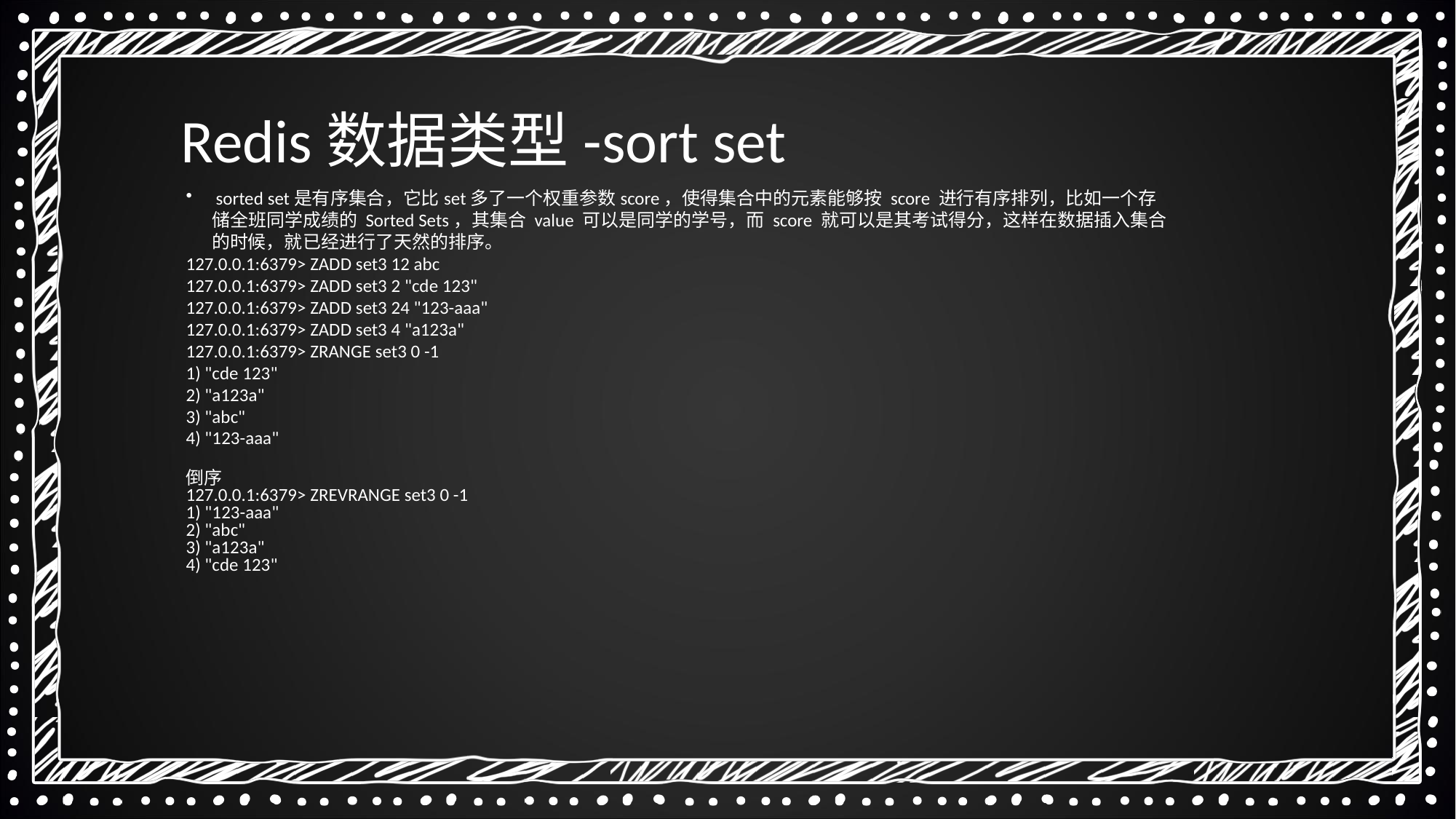

Redis数据类型-sort set
 sorted set是有序集合，它比set多了一个权重参数score，使得集合中的元素能够按 score 进行有序排列，比如一个存储全班同学成绩的 Sorted Sets，其集合 value 可以是同学的学号，而 score 就可以是其考试得分，这样在数据插入集合的时候，就已经进行了天然的排序。
127.0.0.1:6379> ZADD set3 12 abc
127.0.0.1:6379> ZADD set3 2 "cde 123"
127.0.0.1:6379> ZADD set3 24 "123-aaa"
127.0.0.1:6379> ZADD set3 4 "a123a"
127.0.0.1:6379> ZRANGE set3 0 -1
1) "cde 123"
2) "a123a"
3) "abc"
4) "123-aaa"

倒序
127.0.0.1:6379> ZREVRANGE set3 0 -1
1) "123-aaa"
2) "abc"
3) "a123a"
4) "cde 123"